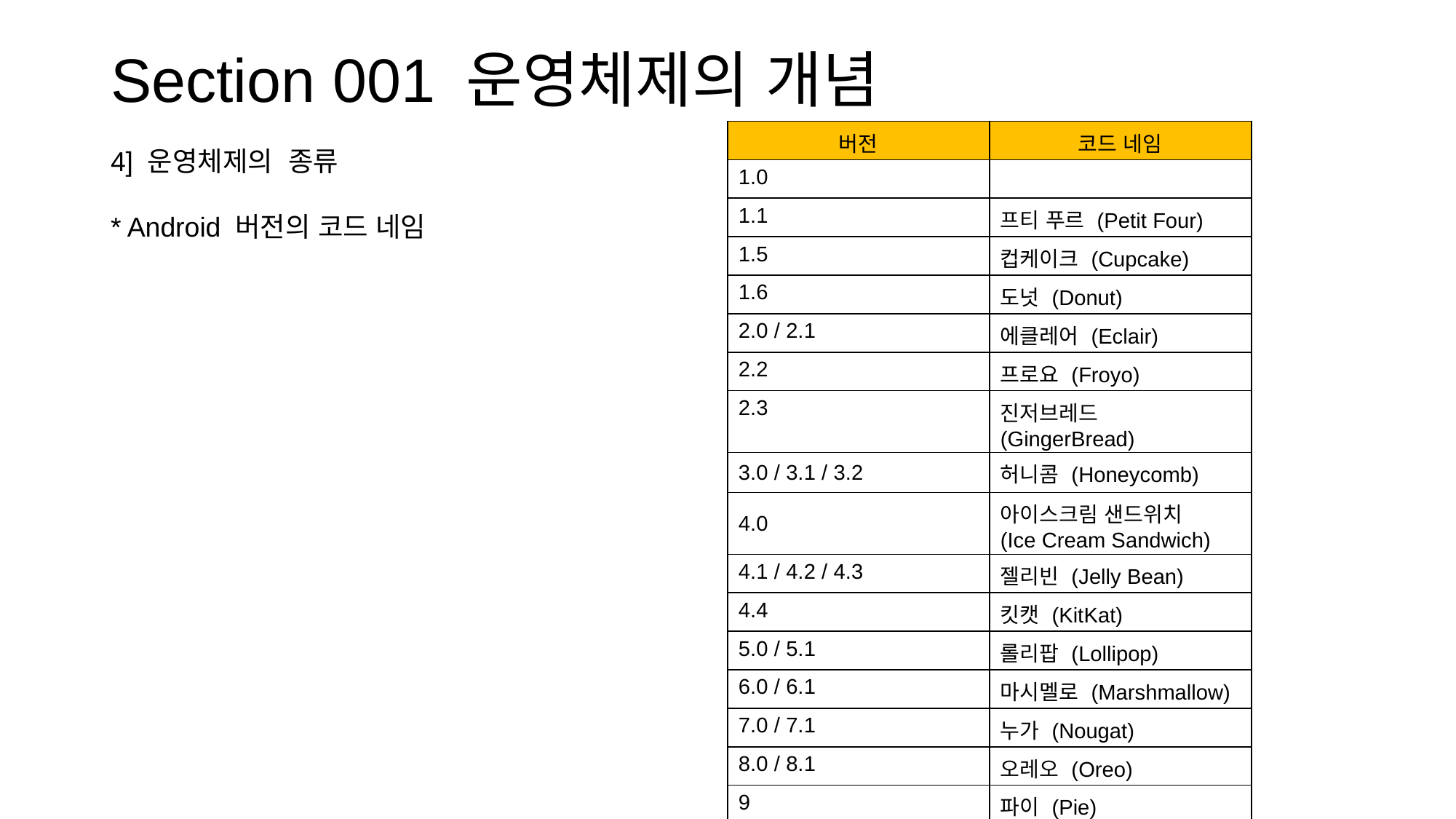

Section 001 운영체제의 개념
| 버전 | 코드 네임 |
| --- | --- |
| 1.0 |  |
| 1.1 | 프티 푸르 (Petit Four) |
| 1.5 | 컵케이크 (Cupcake) |
| 1.6 | 도넛 (Donut) |
| 2.0 / 2.1 | 에클레어 (Eclair) |
| 2.2 | 프로요 (Froyo) |
| 2.3 | 진저브레드 (GingerBread) |
| 3.0 / 3.1 / 3.2 | 허니콤 (Honeycomb) |
| 4.0 | 아이스크림 샌드위치 (Ice Cream Sandwich) |
| 4.1 / 4.2 / 4.3 | 젤리빈 (Jelly Bean) |
| 4.4 | 킷캣 (KitKat) |
| 5.0 / 5.1 | 롤리팝 (Lollipop) |
| 6.0 / 6.1 | 마시멜로 (Marshmallow) |
| 7.0 / 7.1 | 누가 (Nougat) |
| 8.0 / 8.1 | 오레오 (Oreo) |
| 9 | 파이 (Pie) |
4] 운영체제의  종류

* Android 버전의 코드 네임